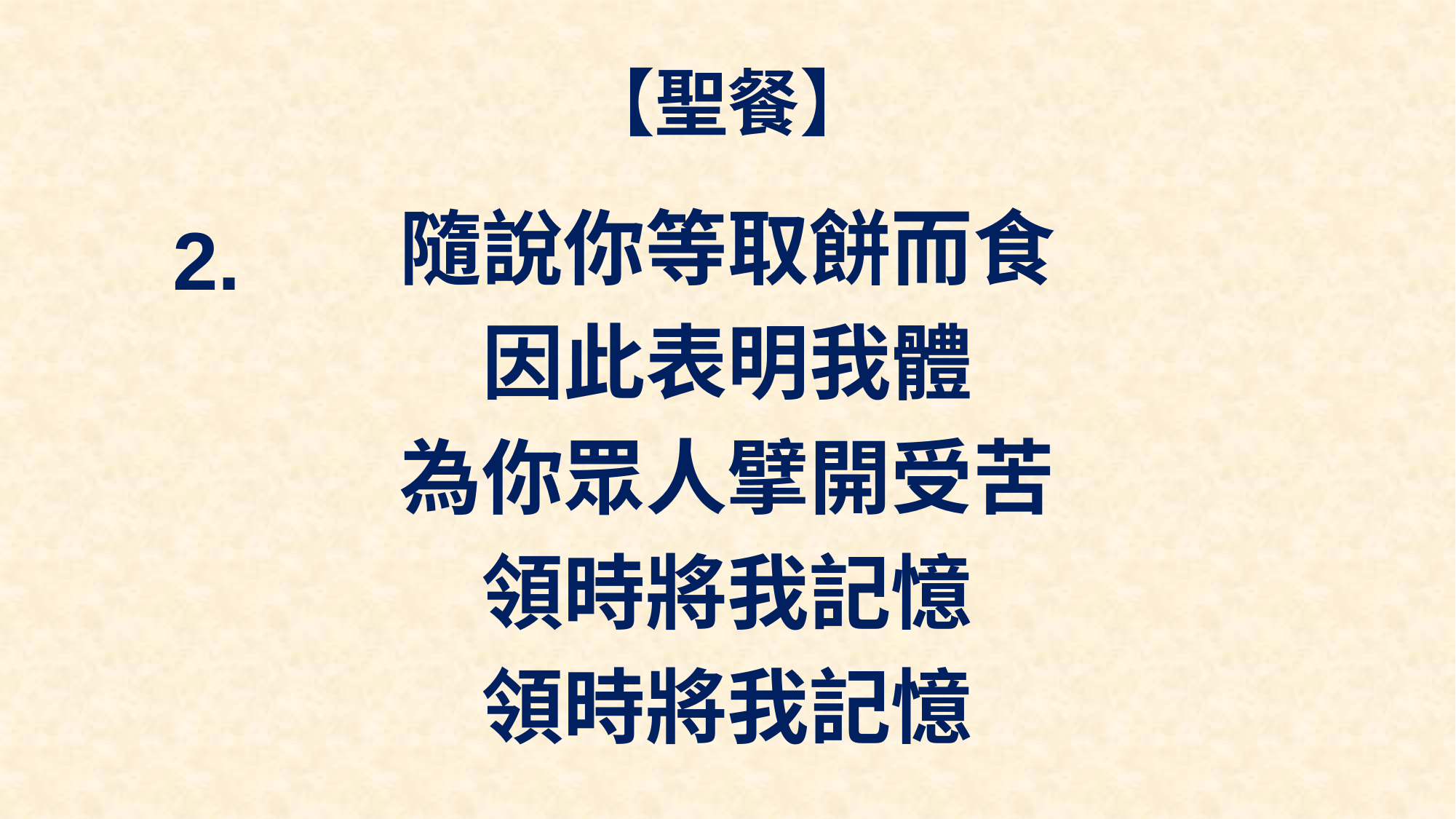

# 【聖餐】
隨說你等取餅而食
因此表明我體
為你眾人擘開受苦
領時將我記憶
領時將我記憶
2.